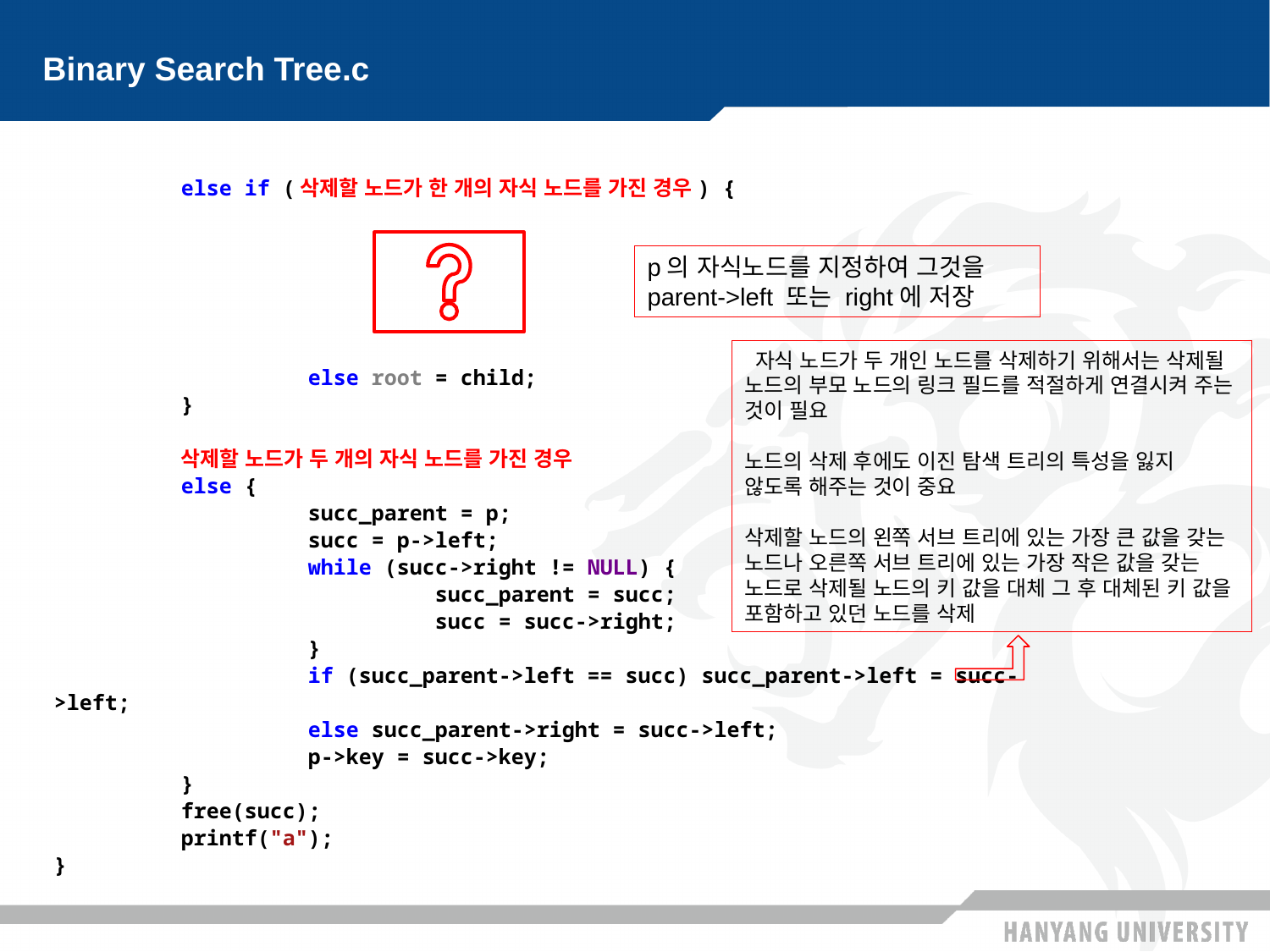

# Binary Search Tree.c

	else if (삭제할 노드가 한 개의 자식 노드를 가진 경우) {

		else root = child;
	}

	삭제할 노드가 두 개의 자식 노드를 가진 경우
	else {
		succ_parent = p;
		succ = p->left;
		while (succ->right != NULL) {
			succ_parent = succ;
			succ = succ->right;
		}
		if (succ_parent->left == succ) succ_parent->left = succ->left;
		else succ_parent->right = succ->left;
		p->key = succ->key;
	}
	free(succ);
	printf("a");
}

p의 자식노드를 지정하여 그것을
parent->left 또는 right에 저장
 자식 노드가 두 개인 노드를 삭제하기 위해서는 삭제될 노드의 부모 노드의 링크 필드를 적절하게 연결시켜 주는 것이 필요

노드의 삭제 후에도 이진 탐색 트리의 특성을 잃지 않도록 해주는 것이 중요

삭제할 노드의 왼쪽 서브 트리에 있는 가장 큰 값을 갖는 노드나 오른쪽 서브 트리에 있는 가장 작은 값을 갖는 노드로 삭제될 노드의 키 값을 대체 그 후 대체된 키 값을 포함하고 있던 노드를 삭제